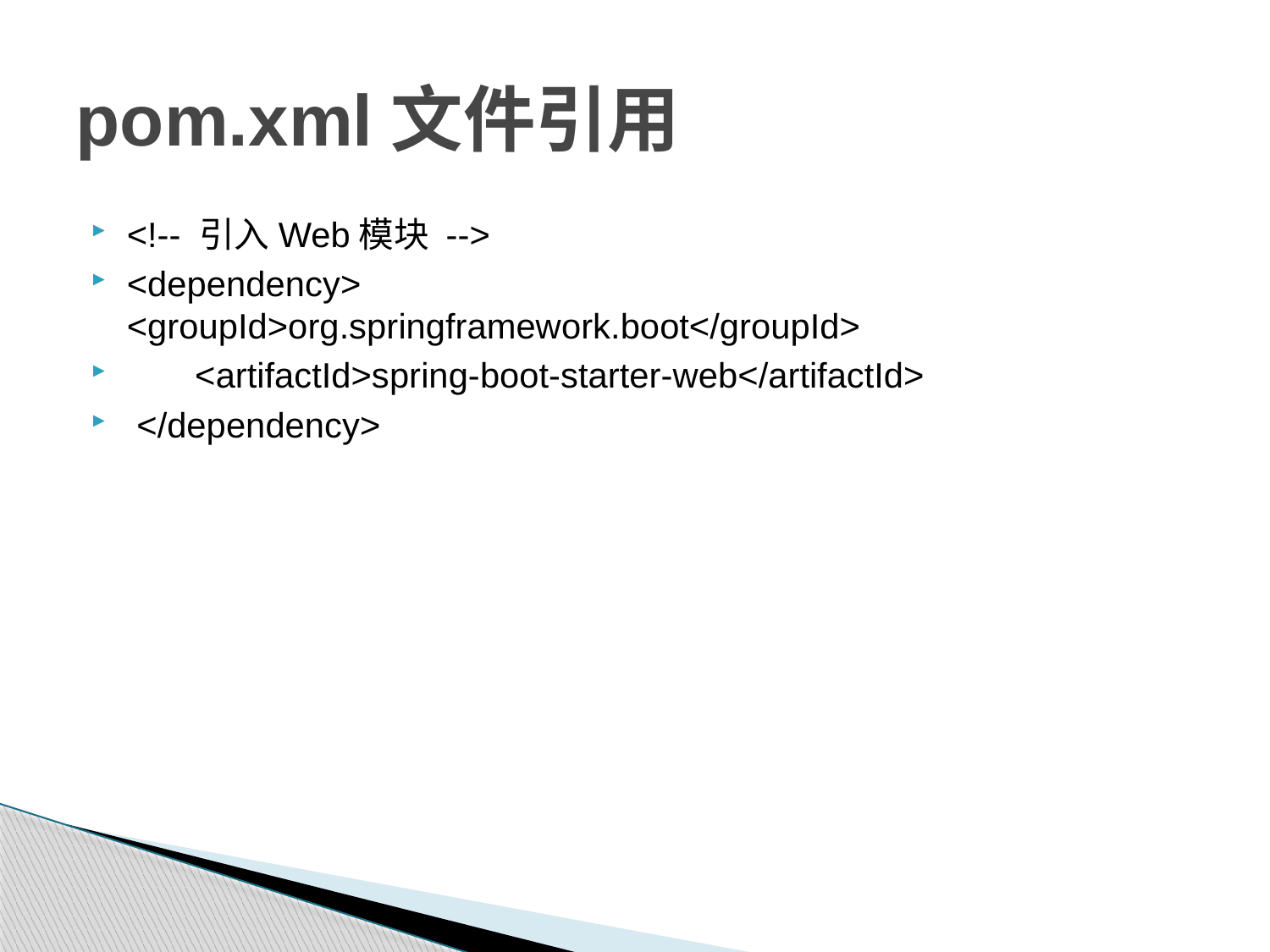

# pom.xml文件引用
<!-- 引入Web模块 -->
<dependency>            			<groupId>org.springframework.boot</groupId>
       <artifactId>spring-boot-starter-web</artifactId>
 </dependency>